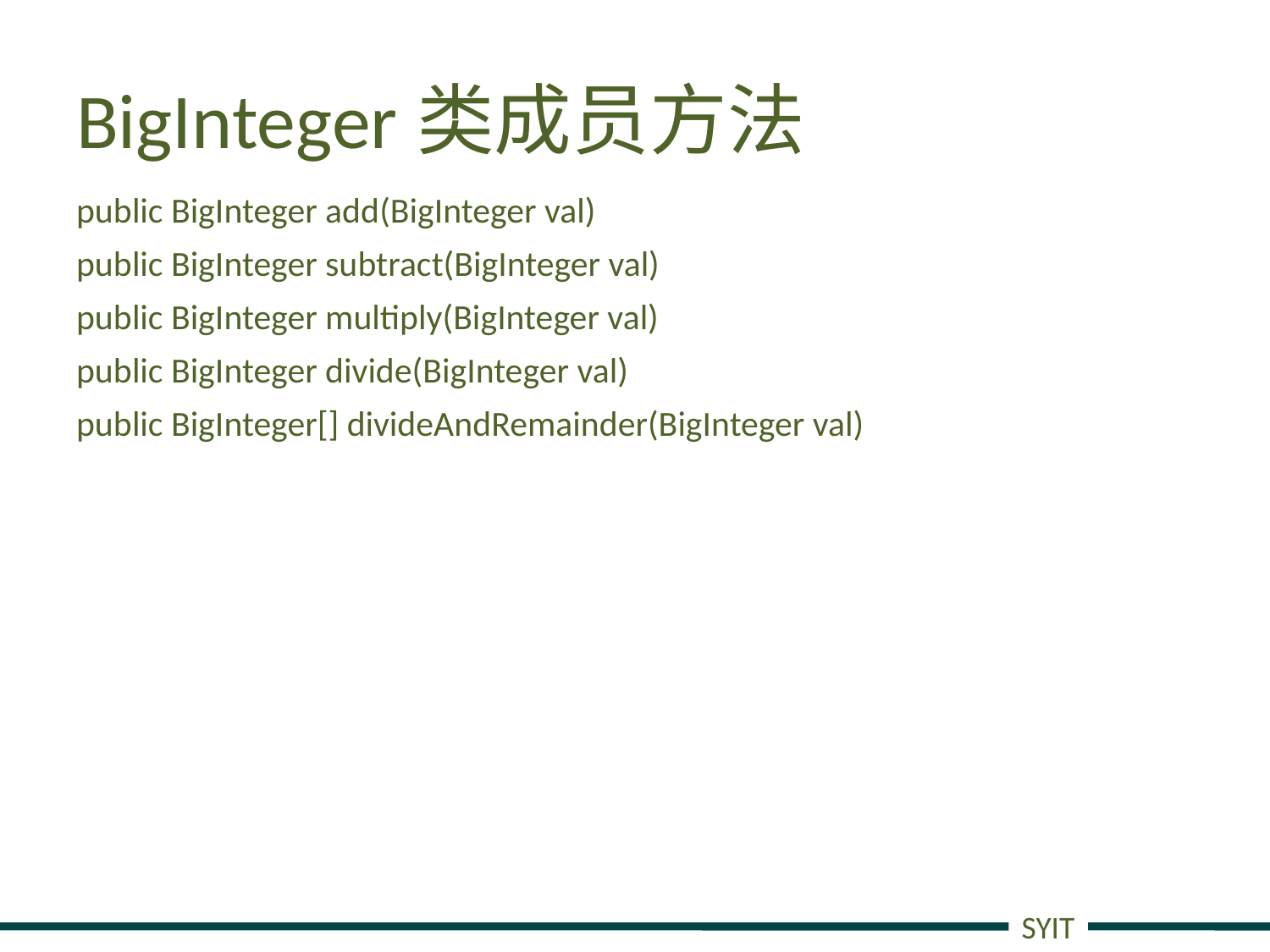

# BigInteger类成员方法
public BigInteger add(BigInteger val)
public BigInteger subtract(BigInteger val)
public BigInteger multiply(BigInteger val)
public BigInteger divide(BigInteger val)
public BigInteger[] divideAndRemainder(BigInteger val)
SYIT